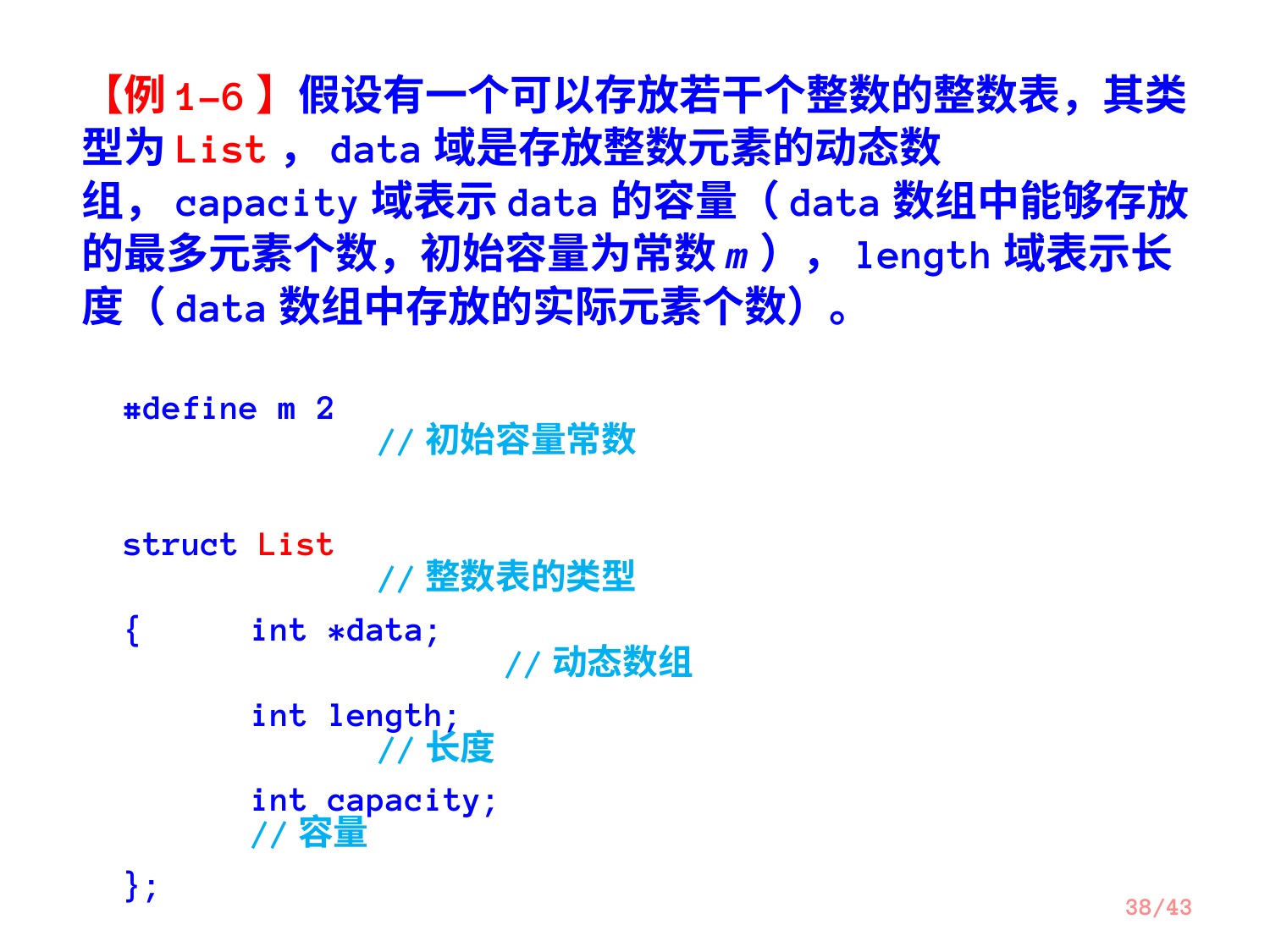

【例1-6】假设有一个可以存放若干个整数的整数表，其类型为List，data域是存放整数元素的动态数组，capacity域表示data的容量（data数组中能够存放的最多元素个数，初始容量为常数m），length域表示长度（data数组中存放的实际元素个数）。
#define m 2								//初始容量常数

struct List								//整数表的类型
{	int *data;								//动态数组
	int length;							//长度
	int capacity;						//容量
};
38/43